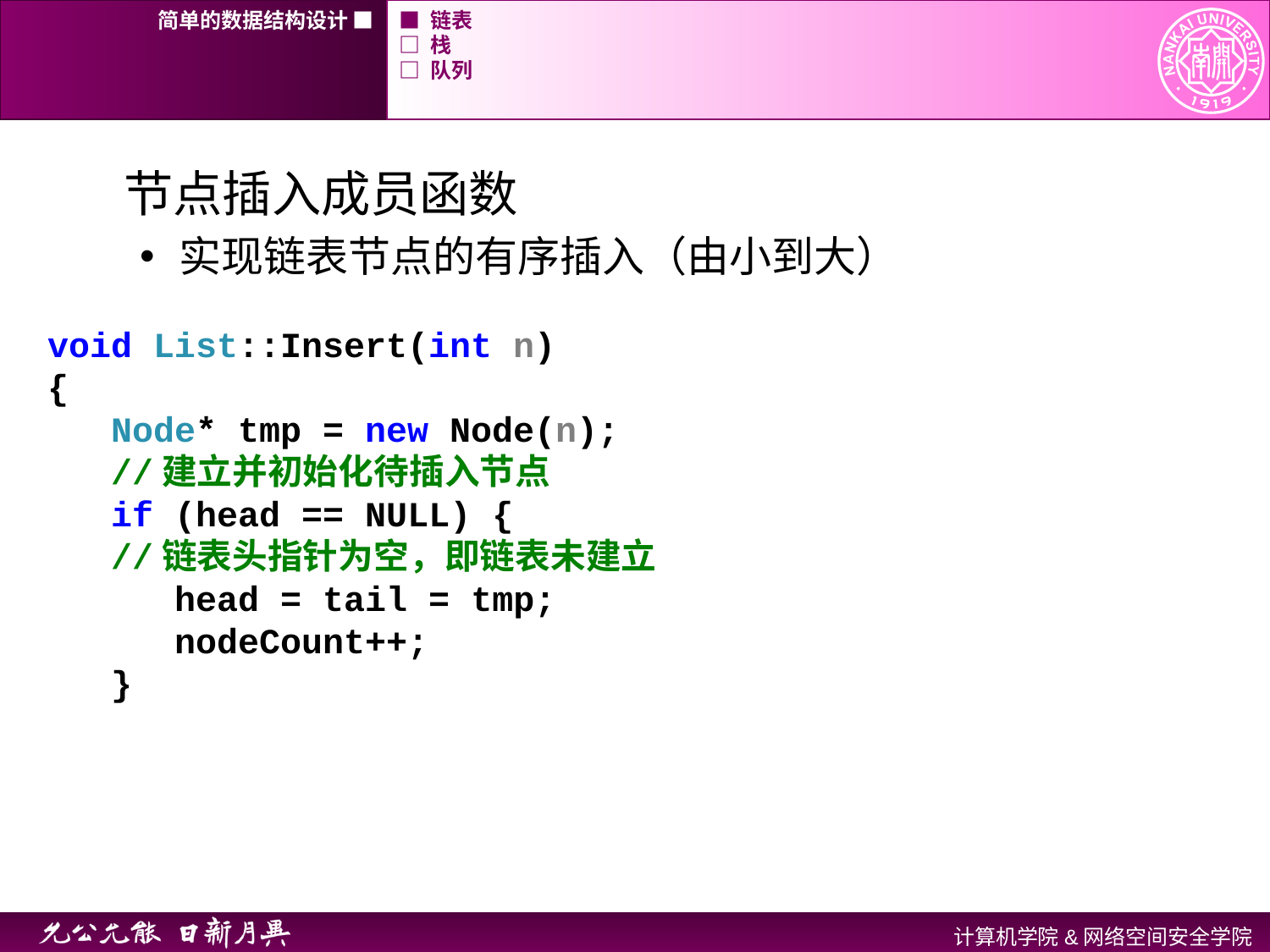

简单的数据结构设计 ■
■ 链表
□ 栈
□ 队列

节点插入成员函数
实现链表节点的有序插入（由小到大）

void List::Insert(int n)
{
   Node* tmp = new Node(n);
   //建立并初始化待插入节点
   if (head == NULL) {
   //链表头指针为空，即链表未建立
      head = tail = tmp;
      nodeCount++;
   }